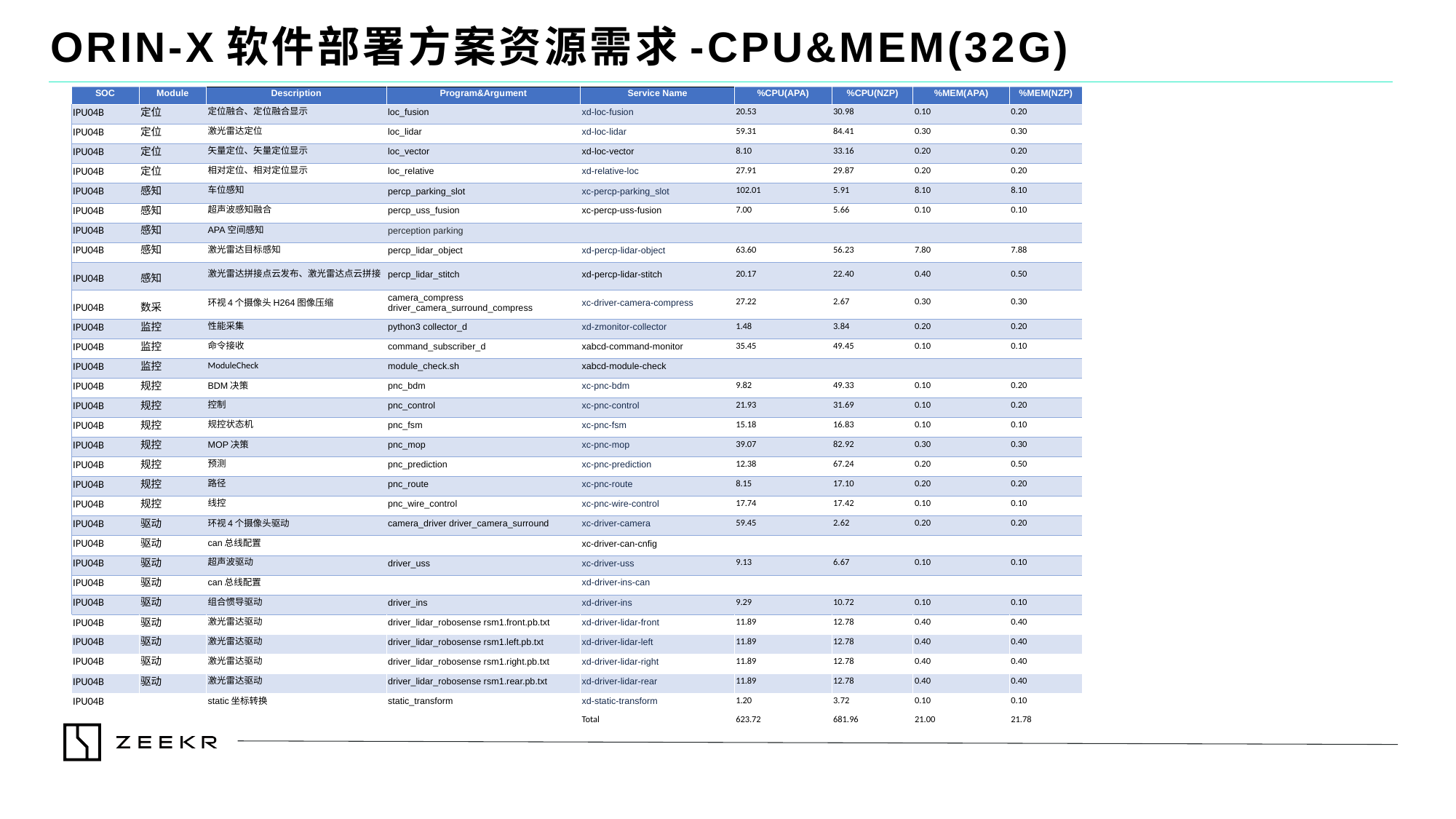

ORIN-X软件部署方案资源需求-CPU&MEM(32G)
| SOC | Module | Description | Program&Argument | Service Name | %CPU(APA) | %CPU(NZP) | %MEM(APA) | %MEM(NZP) |
| --- | --- | --- | --- | --- | --- | --- | --- | --- |
| IPU04B | 定位 | 定位融合、定位融合显示 | loc\_fusion | xd-loc-fusion | 20.53 | 30.98 | 0.10 | 0.20 |
| IPU04B | 定位 | 激光雷达定位 | loc\_lidar | xd-loc-lidar | 59.31 | 84.41 | 0.30 | 0.30 |
| IPU04B | 定位 | 矢量定位、矢量定位显示 | loc\_vector | xd-loc-vector | 8.10 | 33.16 | 0.20 | 0.20 |
| IPU04B | 定位 | 相对定位、相对定位显示 | loc\_relative | xd-relative-loc | 27.91 | 29.87 | 0.20 | 0.20 |
| IPU04B | 感知 | 车位感知 | percp\_parking\_slot | xc-percp-parking\_slot | 102.01 | 5.91 | 8.10 | 8.10 |
| IPU04B | 感知 | 超声波感知融合 | percp\_uss\_fusion | xc-percp-uss-fusion | 7.00 | 5.66 | 0.10 | 0.10 |
| IPU04B | 感知 | APA空间感知 | perception parking |  |  |  |  |  |
| IPU04B | 感知 | 激光雷达目标感知 | percp\_lidar\_object | xd-percp-lidar-object | 63.60 | 56.23 | 7.80 | 7.88 |
| IPU04B | 感知 | 激光雷达拼接点云发布、激光雷达点云拼接 | percp\_lidar\_stitch | xd-percp-lidar-stitch | 20.17 | 22.40 | 0.40 | 0.50 |
| IPU04B | 数采 | 环视4个摄像头H264图像压缩 | camera\_compress driver\_camera\_surround\_compress | xc-driver-camera-compress | 27.22 | 2.67 | 0.30 | 0.30 |
| IPU04B | 监控 | 性能采集 | python3 collector\_d | xd-zmonitor-collector | 1.48 | 3.84 | 0.20 | 0.20 |
| IPU04B | 监控 | 命令接收 | command\_subscriber\_d | xabcd-command-monitor | 35.45 | 49.45 | 0.10 | 0.10 |
| IPU04B | 监控 | ModuleCheck | module\_check.sh | xabcd-module-check |  |  |  |  |
| IPU04B | 规控 | BDM决策 | pnc\_bdm | xc-pnc-bdm | 9.82 | 49.33 | 0.10 | 0.20 |
| IPU04B | 规控 | 控制 | pnc\_control | xc-pnc-control | 21.93 | 31.69 | 0.10 | 0.20 |
| IPU04B | 规控 | 规控状态机 | pnc\_fsm | xc-pnc-fsm | 15.18 | 16.83 | 0.10 | 0.10 |
| IPU04B | 规控 | MOP决策 | pnc\_mop | xc-pnc-mop | 39.07 | 82.92 | 0.30 | 0.30 |
| IPU04B | 规控 | 预测 | pnc\_prediction | xc-pnc-prediction | 12.38 | 67.24 | 0.20 | 0.50 |
| IPU04B | 规控 | 路径 | pnc\_route | xc-pnc-route | 8.15 | 17.10 | 0.20 | 0.20 |
| IPU04B | 规控 | 线控 | pnc\_wire\_control | xc-pnc-wire-control | 17.74 | 17.42 | 0.10 | 0.10 |
| IPU04B | 驱动 | 环视4个摄像头驱动 | camera\_driver driver\_camera\_surround | xc-driver-camera | 59.45 | 2.62 | 0.20 | 0.20 |
| IPU04B | 驱动 | can总线配置 |  | xc-driver-can-cnfig |  |  |  |  |
| IPU04B | 驱动 | 超声波驱动 | driver\_uss | xc-driver-uss | 9.13 | 6.67 | 0.10 | 0.10 |
| IPU04B | 驱动 | can总线配置 |  | xd-driver-ins-can |  |  |  |  |
| IPU04B | 驱动 | 组合惯导驱动 | driver\_ins | xd-driver-ins | 9.29 | 10.72 | 0.10 | 0.10 |
| IPU04B | 驱动 | 激光雷达驱动 | driver\_lidar\_robosense rsm1.front.pb.txt | xd-driver-lidar-front | 11.89 | 12.78 | 0.40 | 0.40 |
| IPU04B | 驱动 | 激光雷达驱动 | driver\_lidar\_robosense rsm1.left.pb.txt | xd-driver-lidar-left | 11.89 | 12.78 | 0.40 | 0.40 |
| IPU04B | 驱动 | 激光雷达驱动 | driver\_lidar\_robosense rsm1.right.pb.txt | xd-driver-lidar-right | 11.89 | 12.78 | 0.40 | 0.40 |
| IPU04B | 驱动 | 激光雷达驱动 | driver\_lidar\_robosense rsm1.rear.pb.txt | xd-driver-lidar-rear | 11.89 | 12.78 | 0.40 | 0.40 |
| IPU04B |  | static坐标转换 | static\_transform | xd-static-transform | 1.20 | 3.72 | 0.10 | 0.10 |
|  |  |  |  | Total | 623.72 | 681.96 | 21.00 | 21.78 |
18